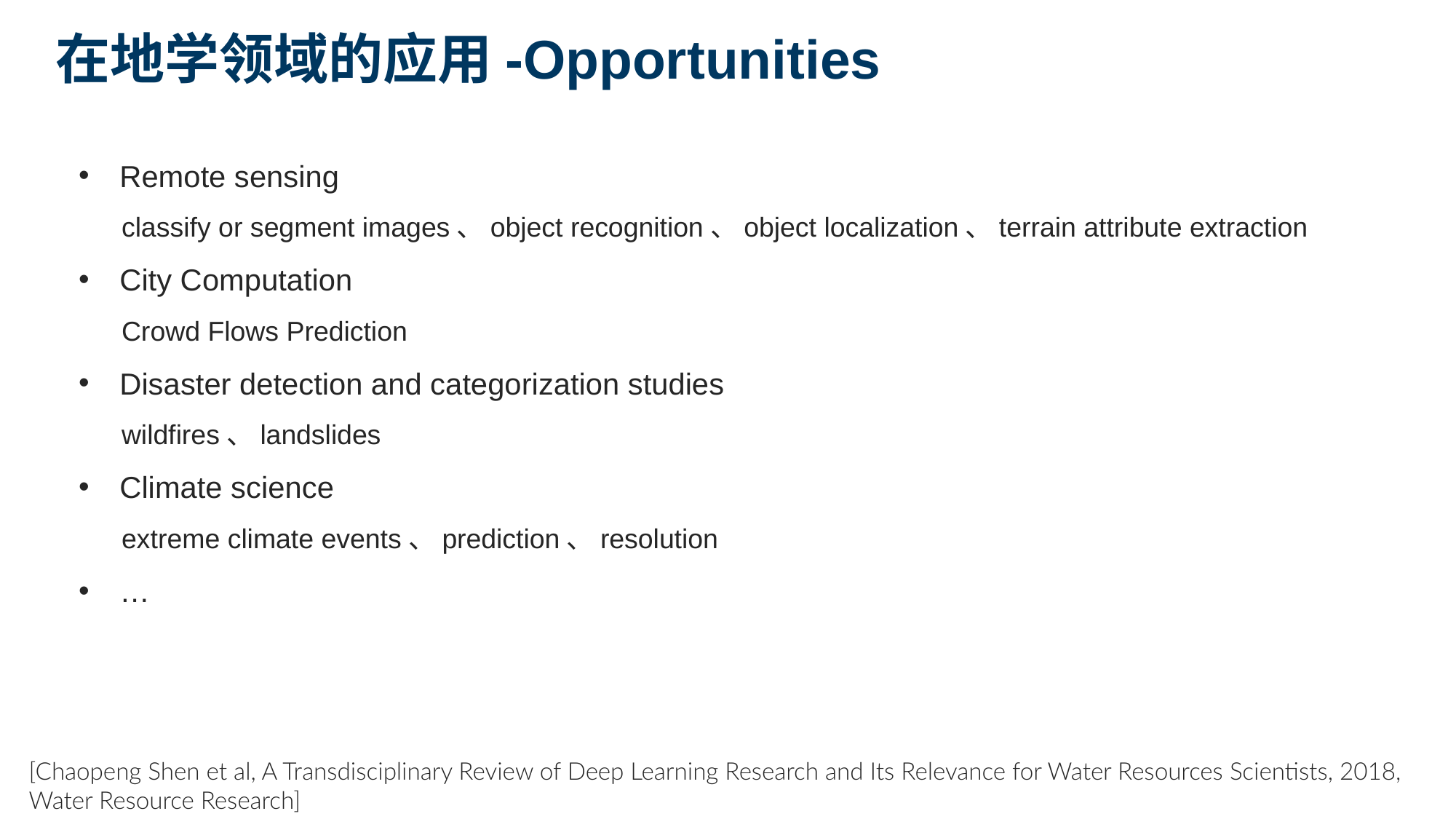

在地学领域的应用-Opportunities
Remote sensing
classify or segment images、object recognition、object localization、terrain attribute extraction
City Computation
Crowd Flows Prediction
Disaster detection and categorization studies
wildfires、landslides
Climate science
extreme climate events、prediction、resolution
…

[Chaopeng Shen et al, A Transdisciplinary Review of Deep Learning Research and Its Relevance for Water Resources Scientists, 2018, Water Resource Research]